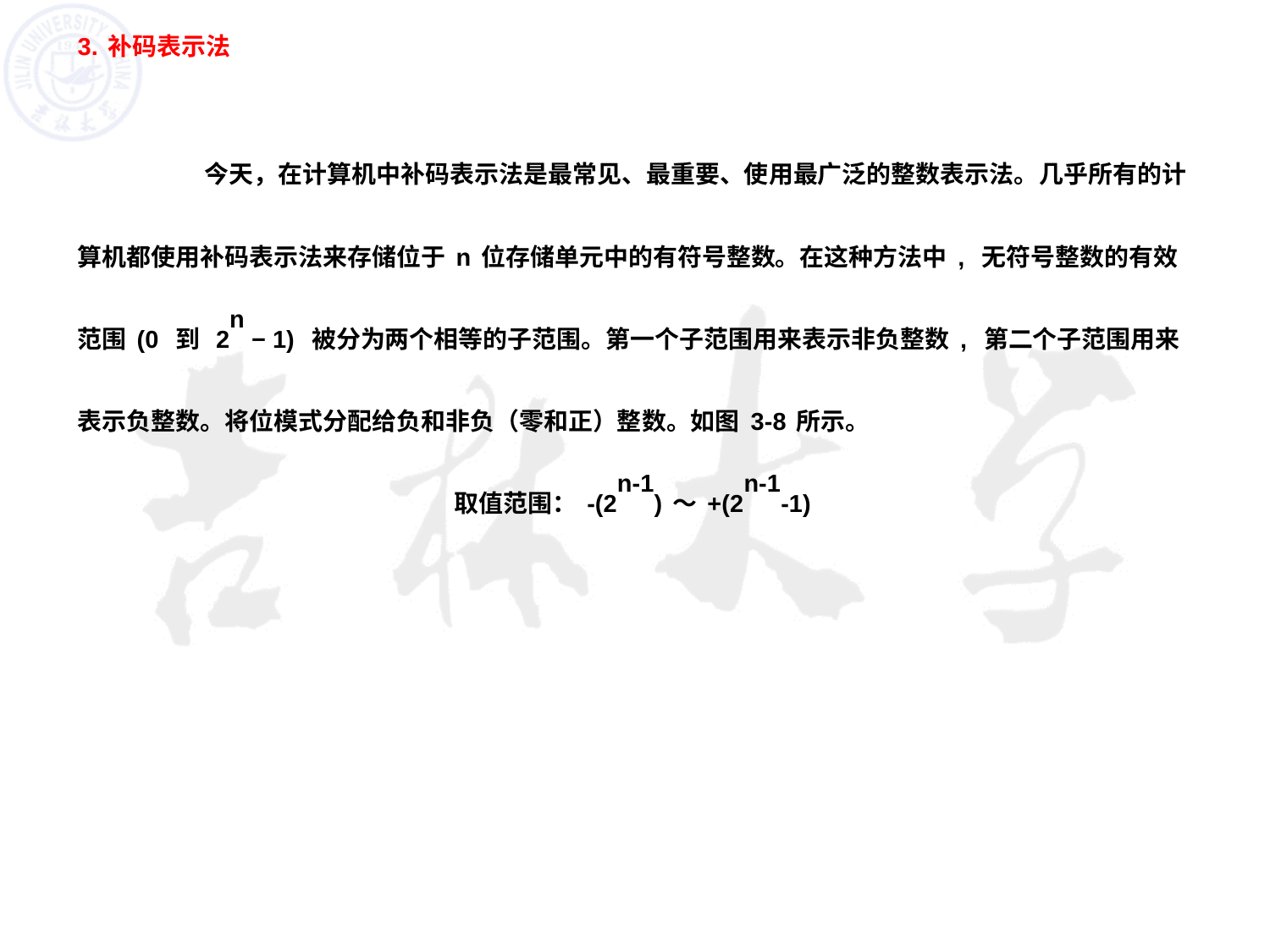

3.补码表示法
	今天，在计算机中补码表示法是最常见、最重要、使用最广泛的整数表示法。几乎所有的计算机都使用补码表示法来存储位于n位存储单元中的有符号整数。在这种方法中, 无符号整数的有效范围(0 到 2n − 1) 被分为两个相等的子范围。第一个子范围用来表示非负整数, 第二个子范围用来表示负整数。将位模式分配给负和非负（零和正）整数。如图3-8所示。
取值范围：-(2n-1)～+(2n-1-1)